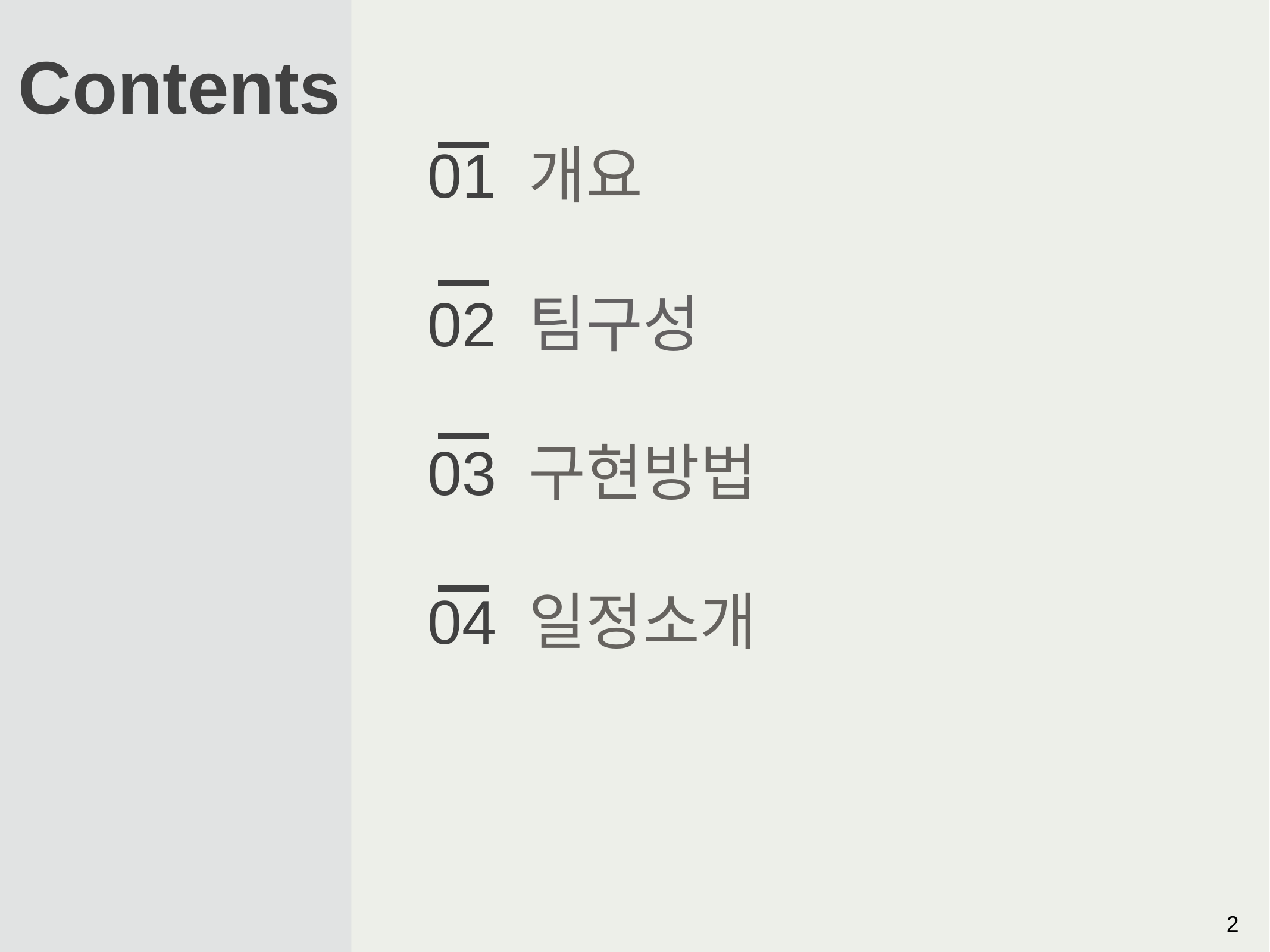

Contents
01 개요

02 팀구성

03 구현방법

04 일정소개

2